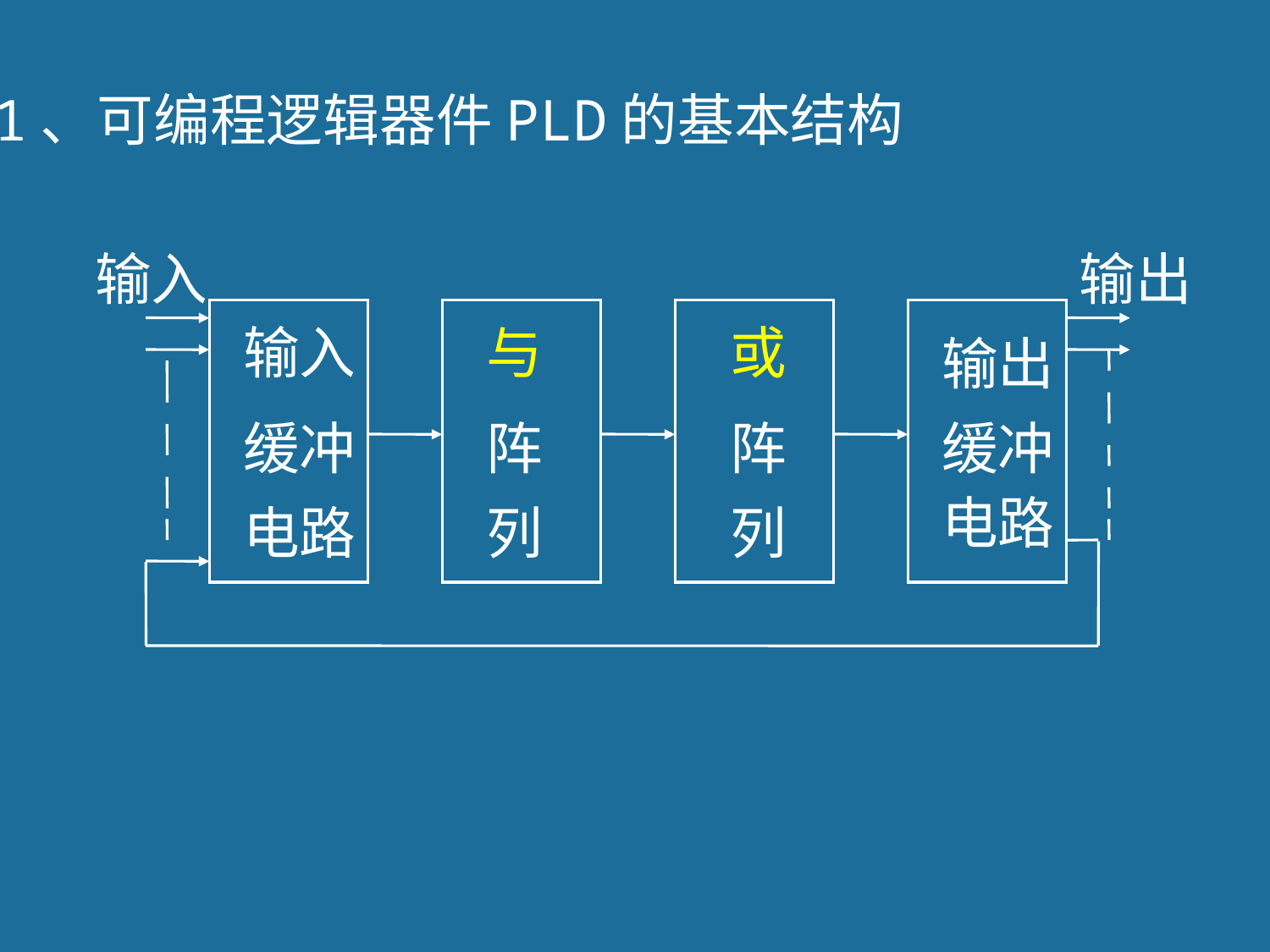

1、可编程逻辑器件PLD的基本结构
输入
输出

输入
与
或

输出

缓冲
阵
阵
缓冲

电路

电路
列
列

4